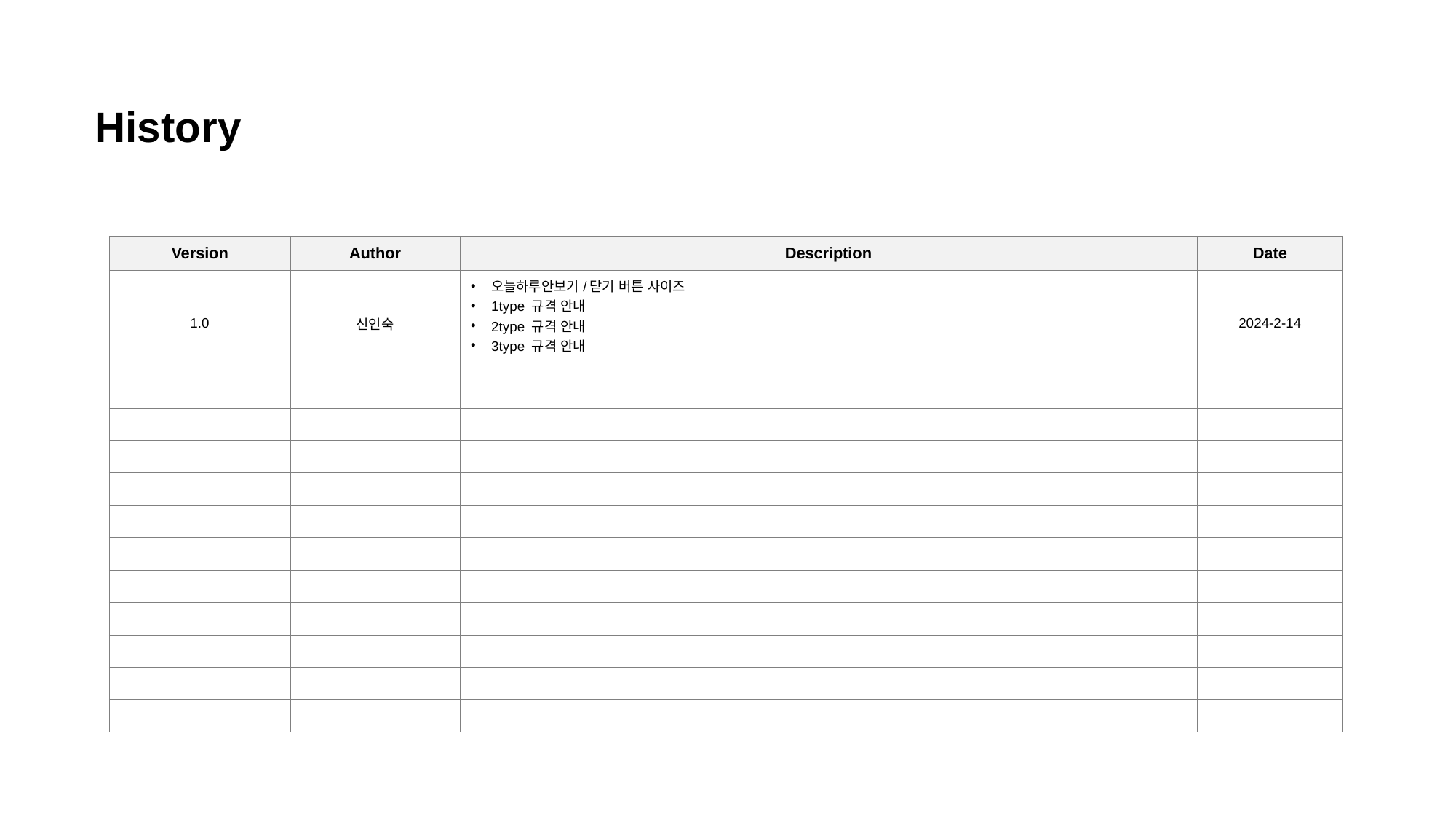

History
| Version | Author | Description | Date |
| --- | --- | --- | --- |
| 1.0 | 신인숙 | 오늘하루안보기/닫기 버튼 사이즈 1type 규격 안내 2type 규격 안내 3type 규격 안내 | 2024-2-14 |
|  |  |  |  |
|  |  |  |  |
|  |  |  |  |
|  |  |  |  |
|  |  |  |  |
|  |  |  |  |
|  |  |  |  |
|  |  |  |  |
|  |  |  |  |
|  |  |  |  |
|  |  |  |  |